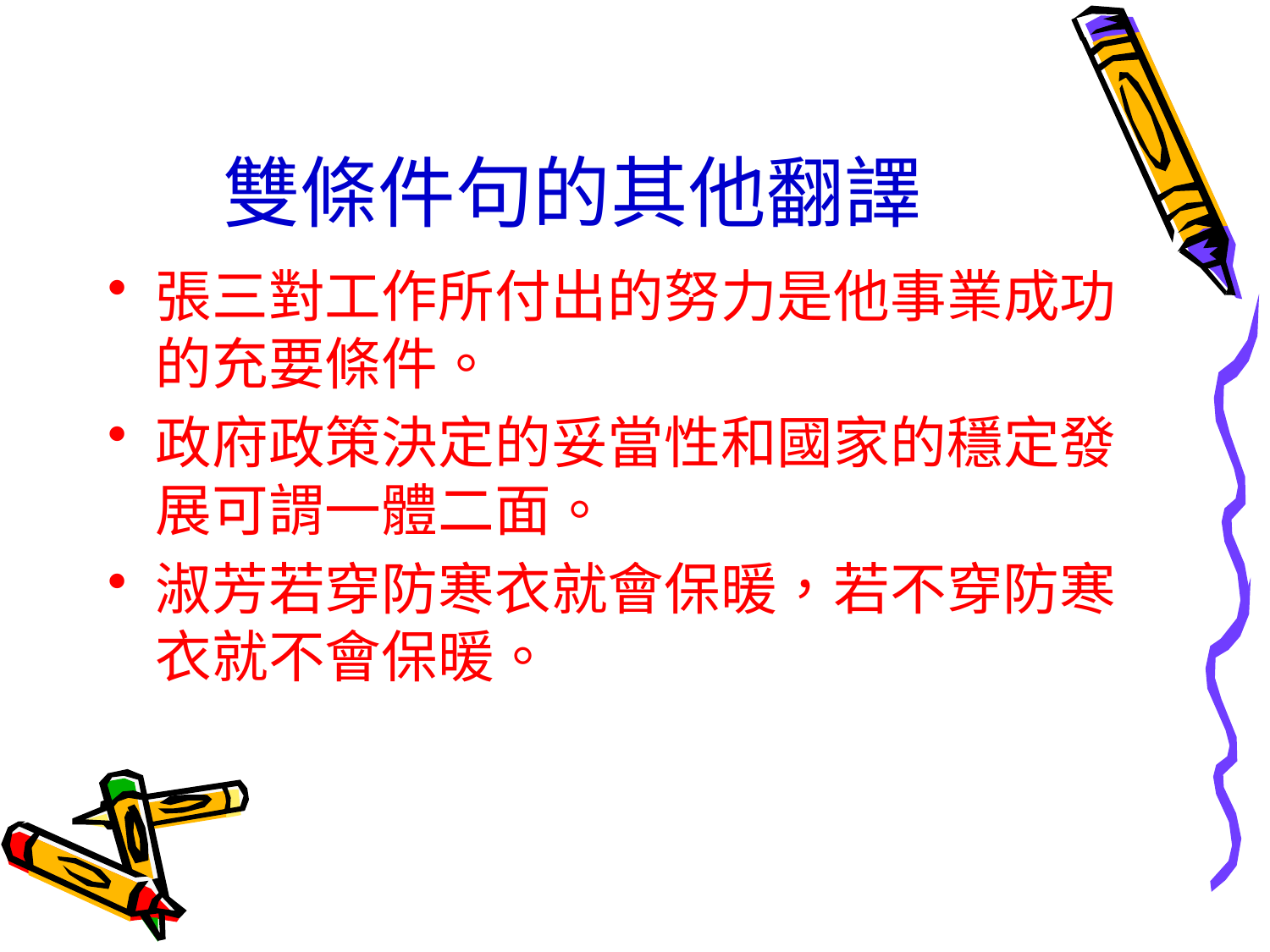

# 雙條件句的其他翻譯
張三對工作所付出的努力是他事業成功的充要條件。
政府政策決定的妥當性和國家的穩定發展可謂一體二面。
淑芳若穿防寒衣就會保暖，若不穿防寒衣就不會保暖。